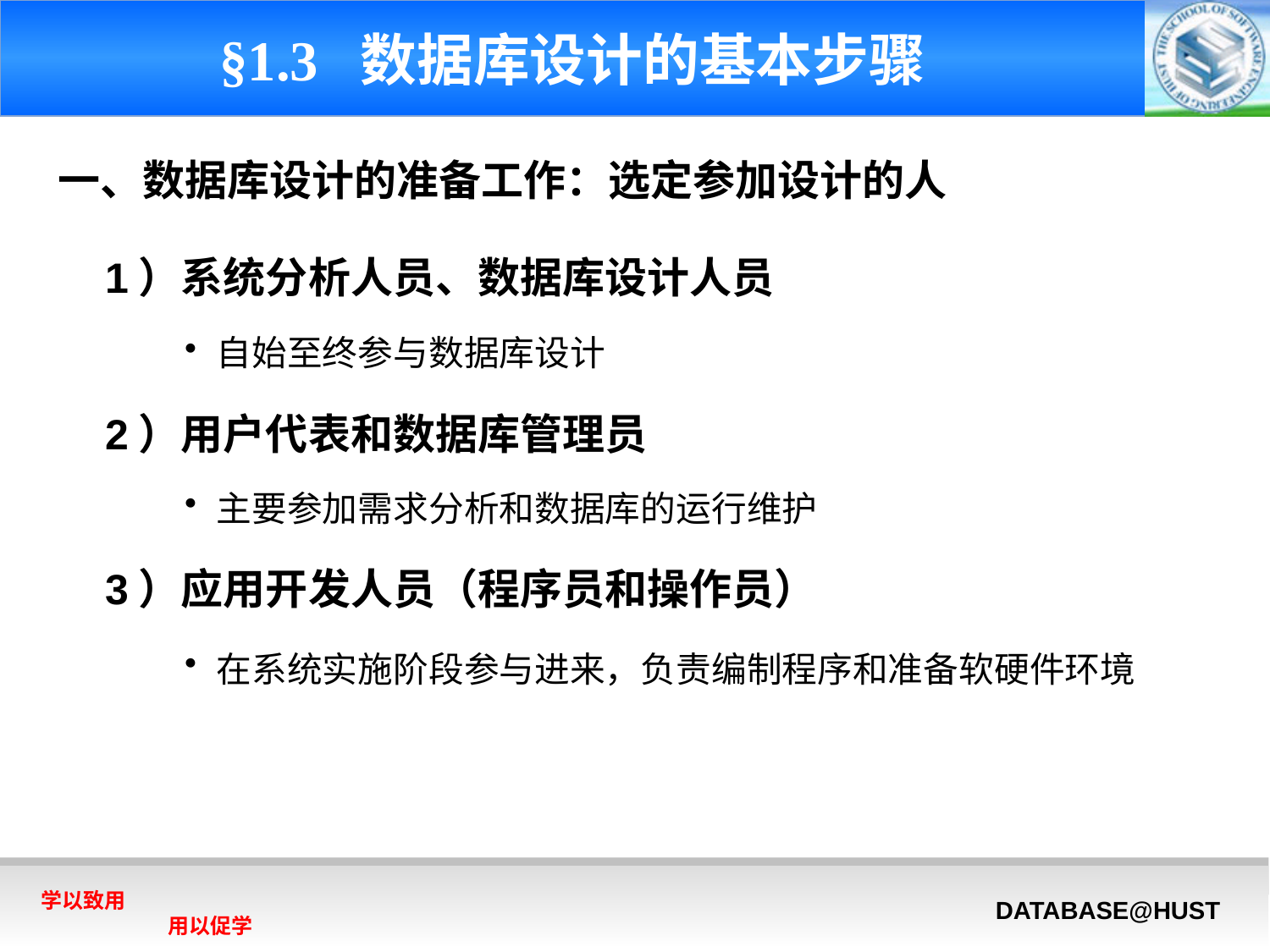

# §1.3  数据库设计的基本步骤
一、数据库设计的准备工作：选定参加设计的人
    1）系统分析人员、数据库设计人员
自始至终参与数据库设计
    2）用户代表和数据库管理员
主要参加需求分析和数据库的运行维护
    3）应用开发人员（程序员和操作员）
在系统实施阶段参与进来，负责编制程序和准备软硬件环境